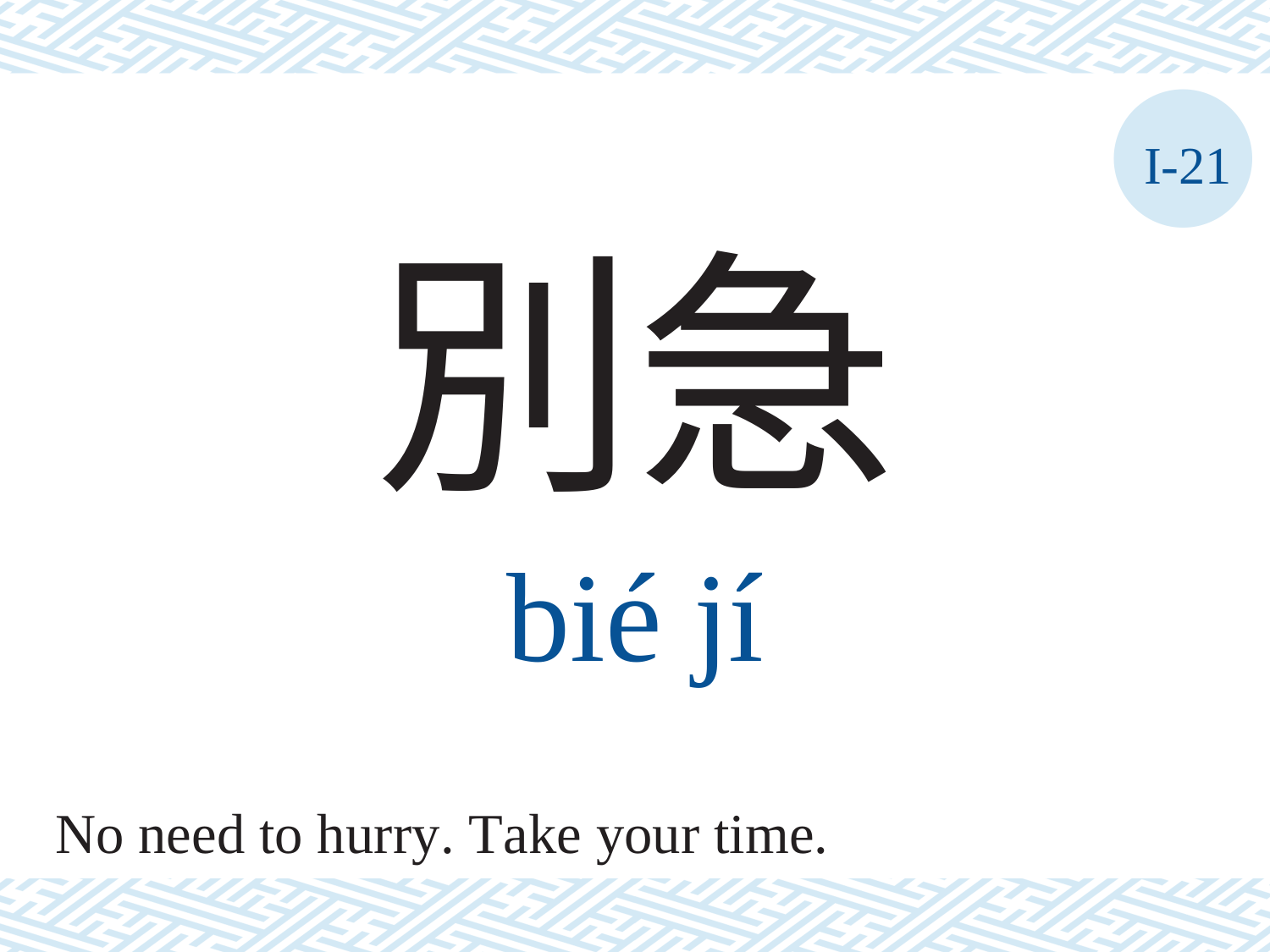

I-21
別急
bié	jí
No need to hurry. Take your time.